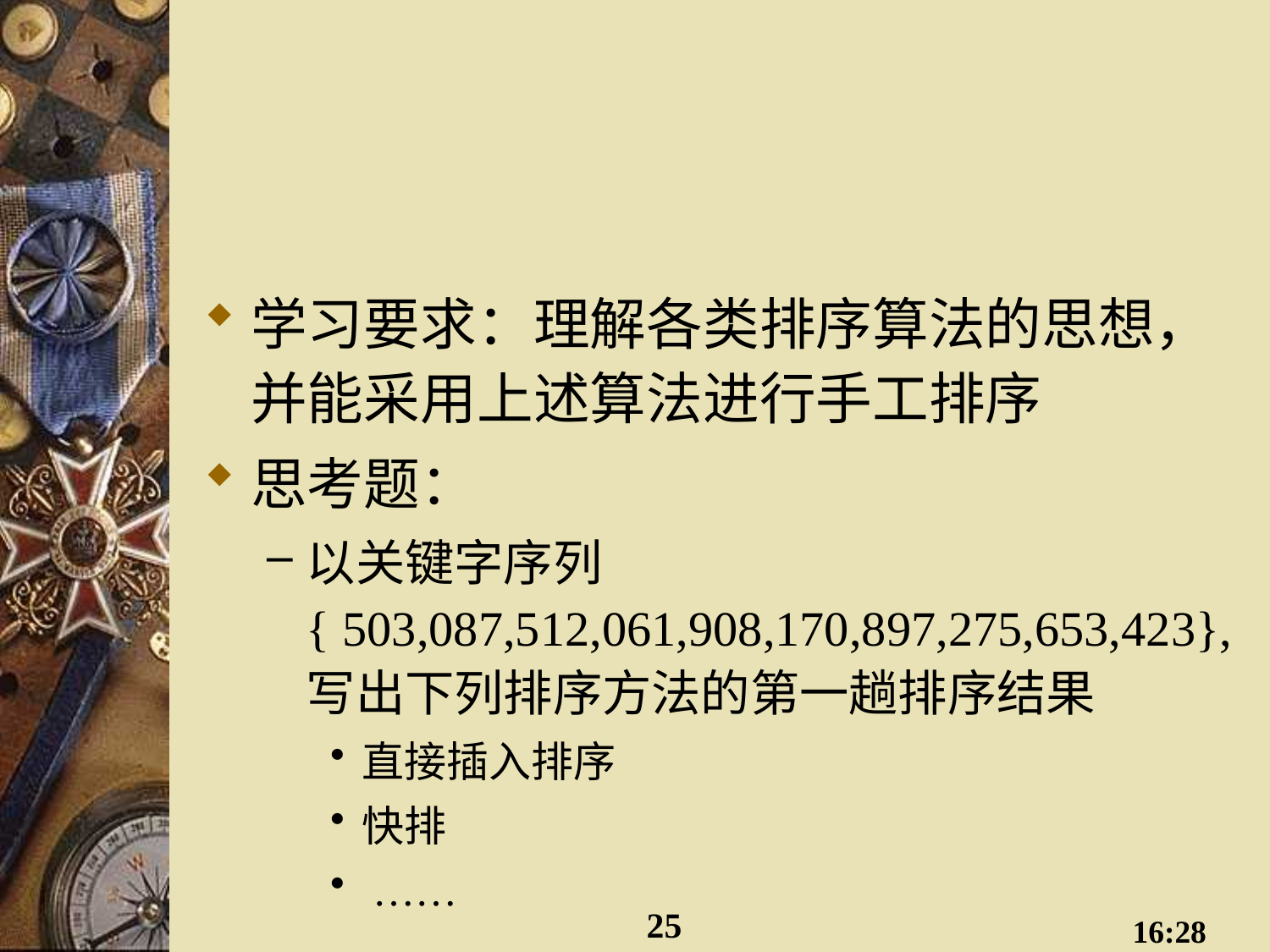

#
学习要求：理解各类排序算法的思想，并能采用上述算法进行手工排序
思考题：
以关键字序列{ 503,087,512,061,908,170,897,275,653,423},写出下列排序方法的第一趟排序结果
直接插入排序
快排
 ……